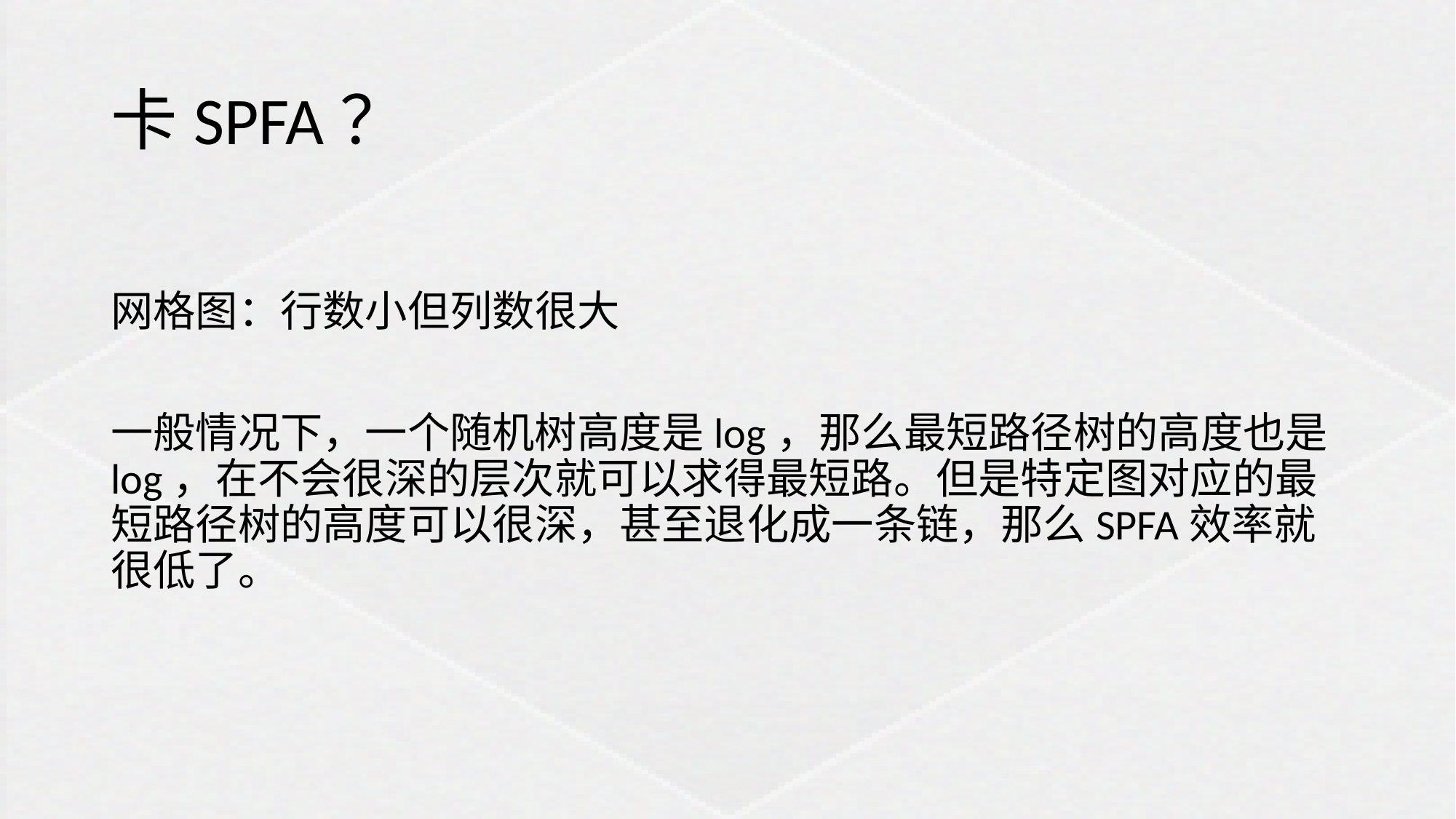

# 卡SPFA？

网格图：行数小但列数很大

一般情况下，一个随机树高度是log，那么最短路径树的高度也是log，在不会很深的层次就可以求得最短路。但是特定图对应的最短路径树的高度可以很深，甚至退化成一条链，那么SPFA效率就很低了。